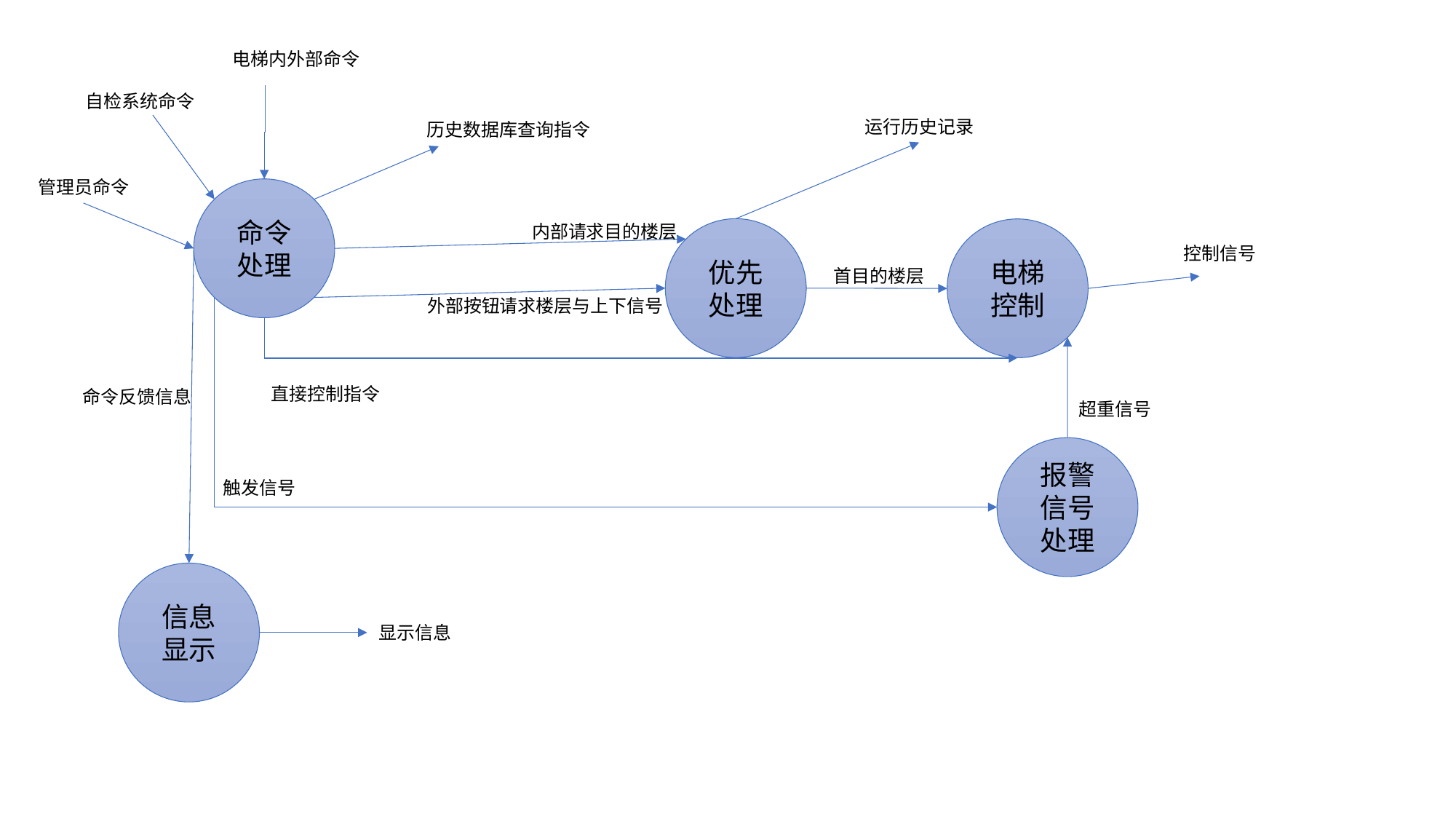

电梯内外部命令
自检系统命令
运行历史记录
历史数据库查询指令
管理员命令
命令处理
内部请求目的楼层
优先处理
电梯控制
控制信号
首目的楼层
外部按钮请求楼层与上下信号
直接控制指令
命令反馈信息
超重信号
报警信号处理
触发信号
信息显示
显示信息